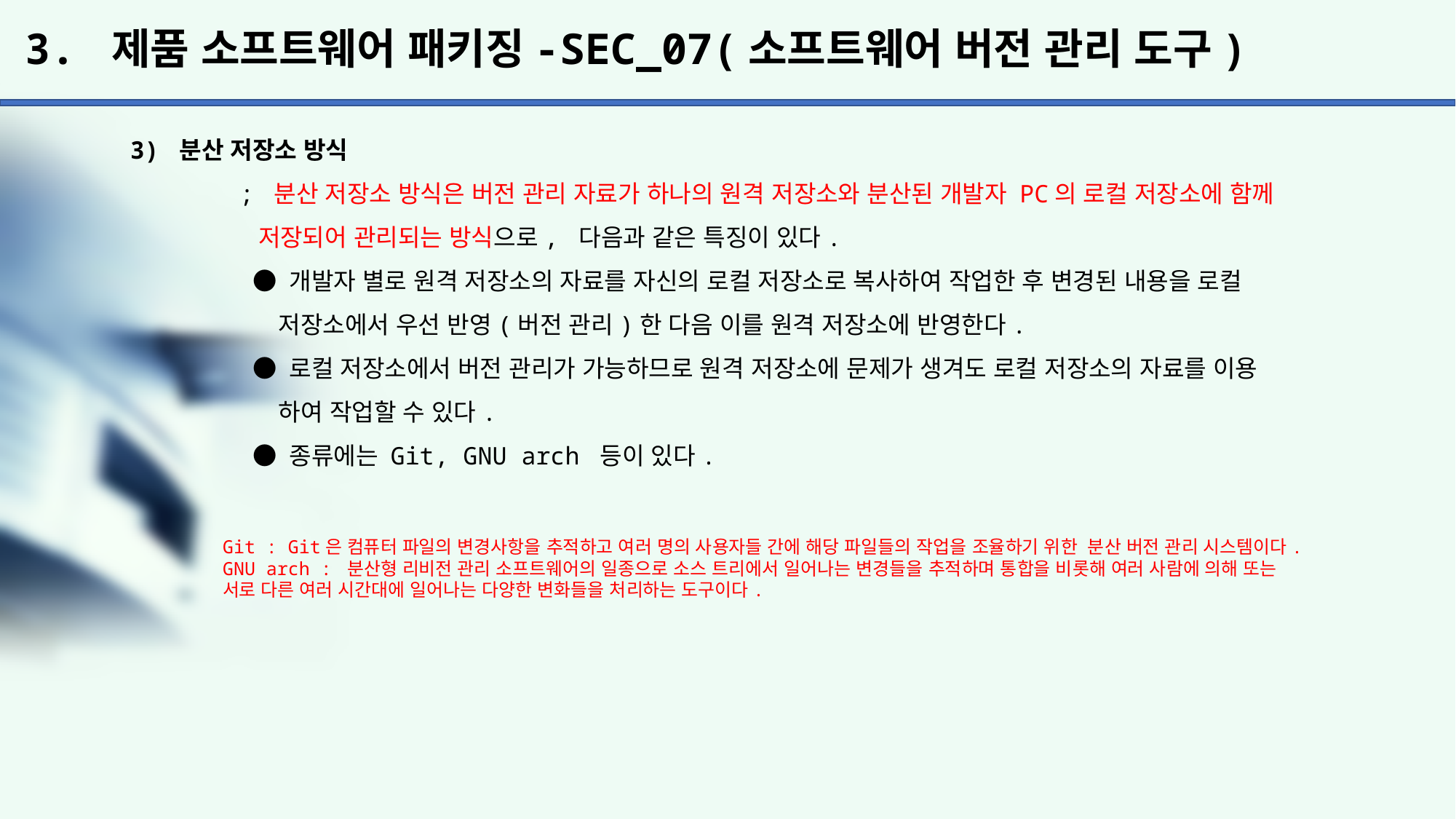

# 3. 제품 소프트웨어 패키징-SEC_07(소프트웨어 버전 관리 도구)
3) 분산 저장소 방식
	; 분산 저장소 방식은 버전 관리 자료가 하나의 원격 저장소와 분산된 개발자 PC의 로컬 저장소에 함께
	  저장되어 관리되는 방식으로, 다음과 같은 특징이 있다.
	  ● 개발자 별로 원격 저장소의 자료를 자신의 로컬 저장소로 복사하여 작업한 후 변경된 내용을 로컬
	     저장소에서 우선 반영(버전 관리)한 다음 이를 원격 저장소에 반영한다.
	  ● 로컬 저장소에서 버전 관리가 가능하므로 원격 저장소에 문제가 생겨도 로컬 저장소의 자료를 이용
	     하여 작업할 수 있다.
	  ● 종류에는 Git, GNU arch 등이 있다.
Git : Git은 컴퓨터 파일의 변경사항을 추적하고 여러 명의 사용자들 간에 해당 파일들의 작업을 조율하기 위한  분산 버전 관리 시스템이다.
GNU arch : 분산형 리비전 관리 소프트웨어의 일종으로 소스 트리에서 일어나는 변경들을 추적하며 통합을 비롯해 여러 사람에 의해 또는 서로 다른 여러 시간대에 일어나는 다양한 변화들을 처리하는 도구이다.